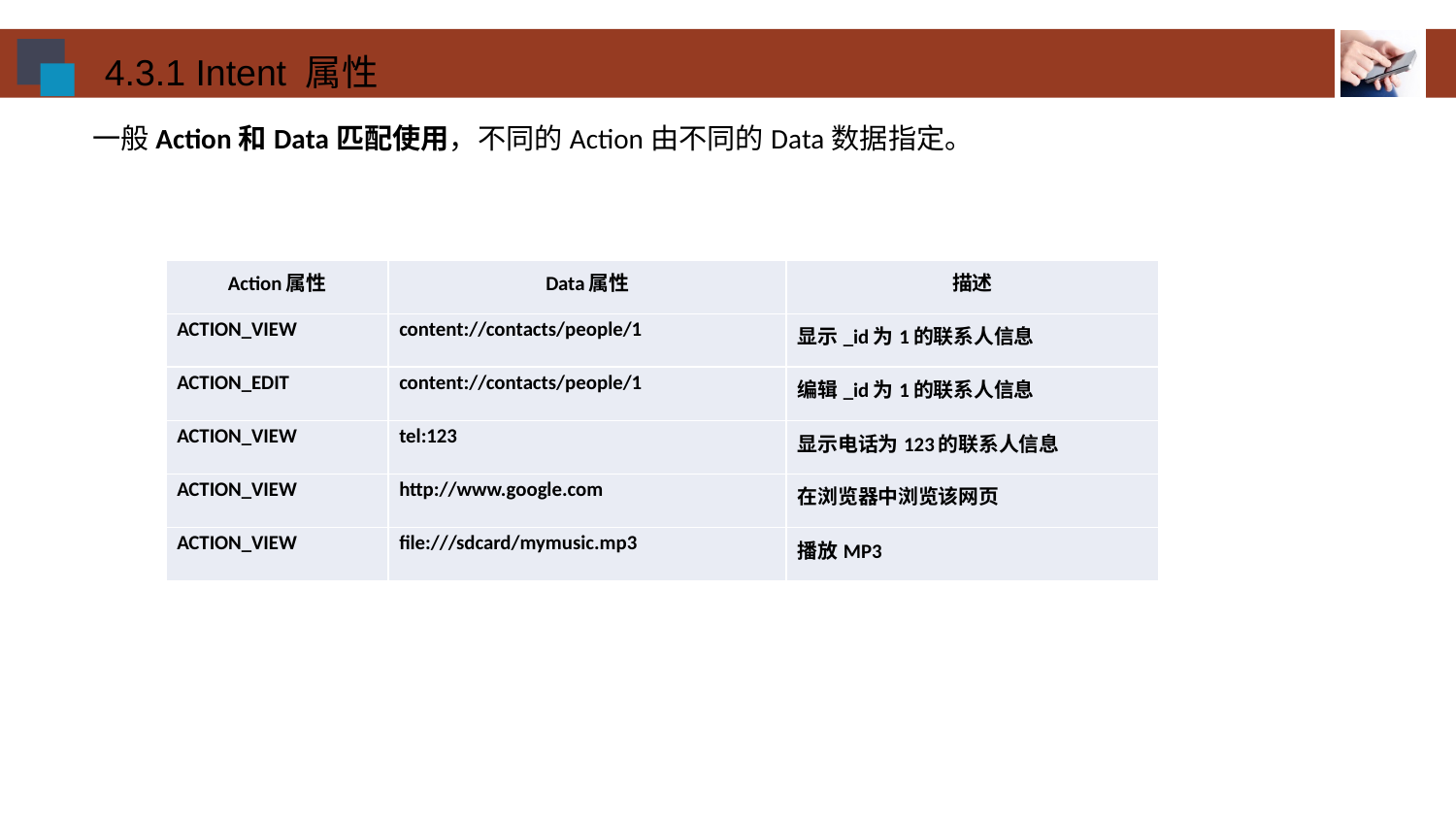

4.3.1 Intent 属性
一般Action和Data匹配使用，不同的Action由不同的Data数据指定。
| Action属性 | Data属性 | 描述 |
| --- | --- | --- |
| ACTION\_VIEW | content://contacts/people/1 | 显示\_id为1的联系人信息 |
| ACTION\_EDIT | content://contacts/people/1 | 编辑\_id为1的联系人信息 |
| ACTION\_VIEW | tel:123 | 显示电话为123的联系人信息 |
| ACTION\_VIEW | http://www.google.com | 在浏览器中浏览该网页 |
| ACTION\_VIEW | file:///sdcard/mymusic.mp3 | 播放MP3 |